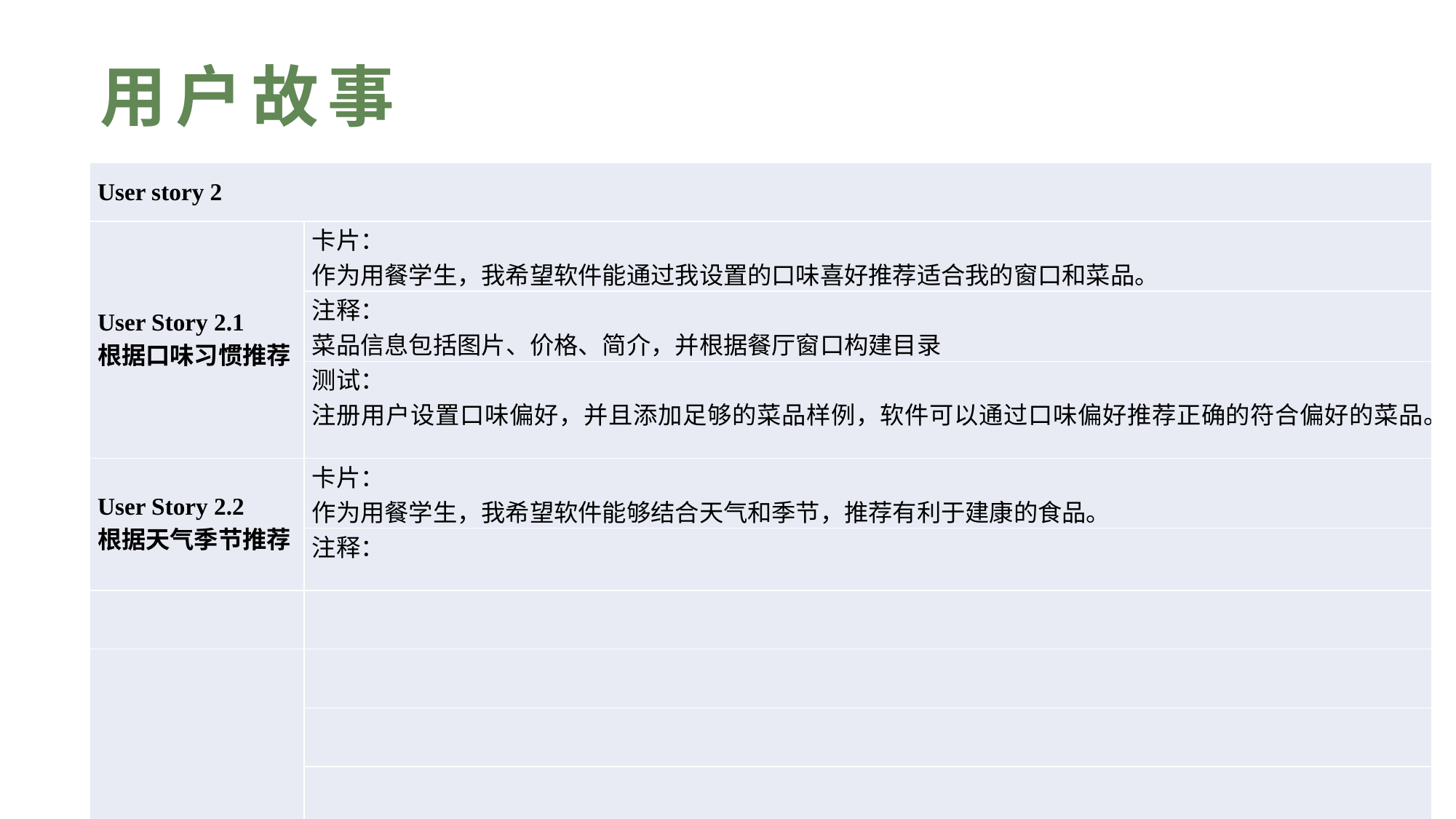

# 用户故事
| User story 2 |  |
| --- | --- |
| User Story 2.1 根据口味习惯推荐 | 卡片： 作为用餐学生，我希望软件能通过我设置的口味喜好推荐适合我的窗口和菜品。 |
|  | 注释： 菜品信息包括图片、价格、简介，并根据餐厅窗口构建目录 |
|  | 测试： 注册用户设置口味偏好，并且添加足够的菜品样例，软件可以通过口味偏好推荐正确的符合偏好的菜品。 |
| User Story 2.2 根据天气季节推荐 | 卡片： 作为用餐学生，我希望软件能够结合天气和季节，推荐有利于建康的食品。 |
|  | 注释： |
|  |  |
|  |  |
|  |  |
|  |  |